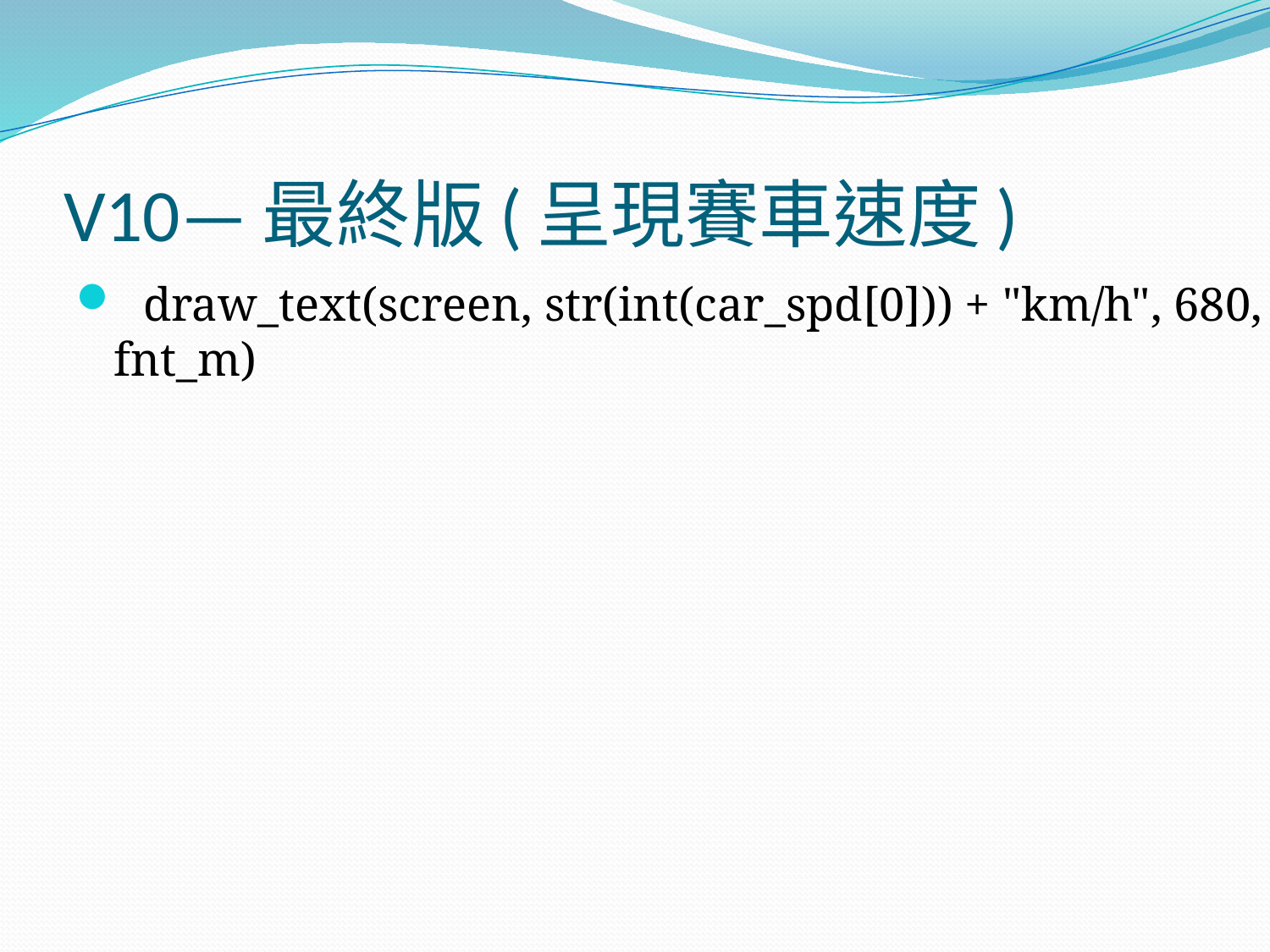

# V10—最終版(呈現賽車速度)
  draw_text(screen, str(int(car_spd[0])) + "km/h", 680, 30, RED, fnt_m)